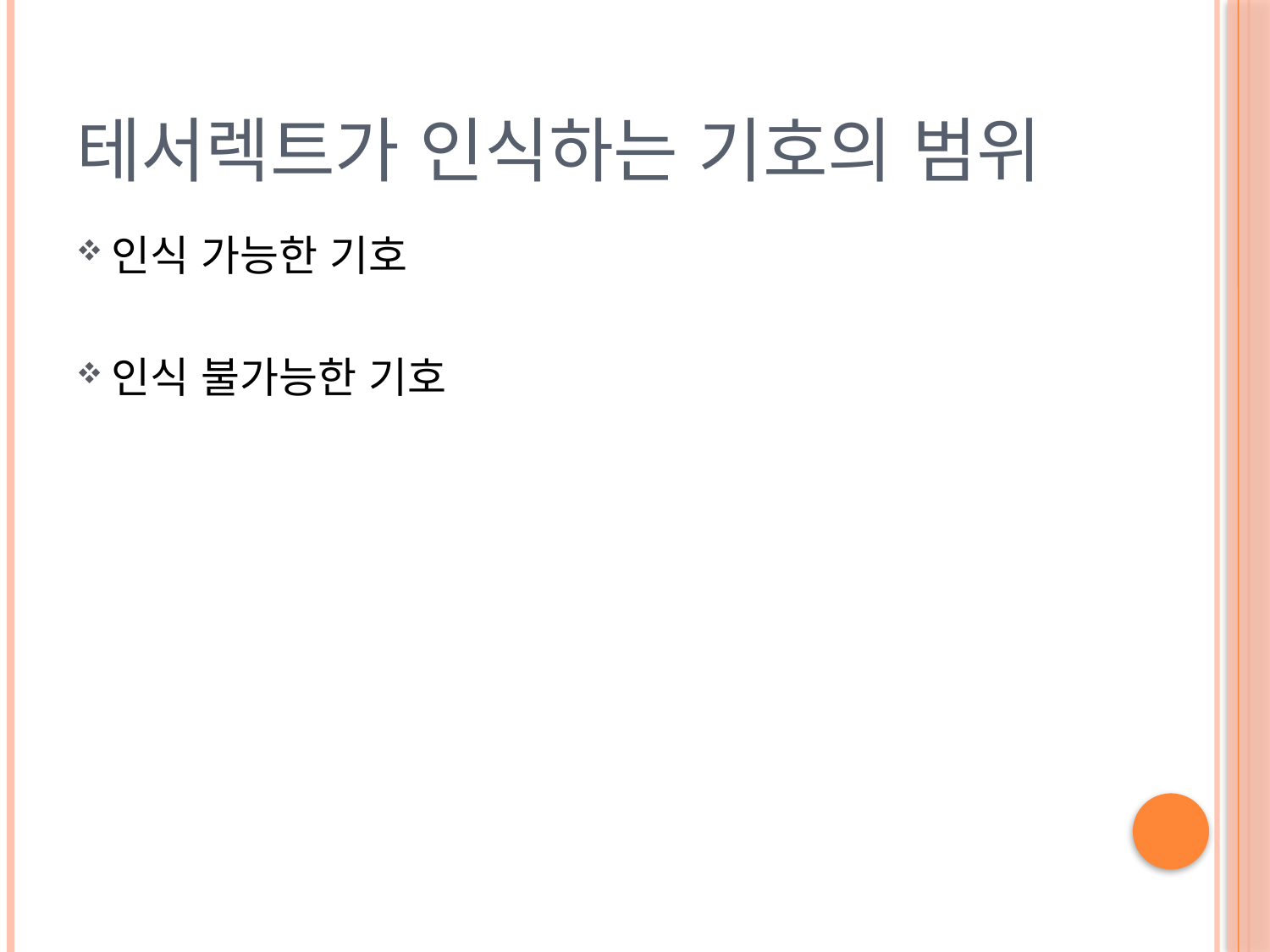

# 테서렉트가 인식하는 기호의 범위
인식 가능한 기호

인식 불가능한 기호